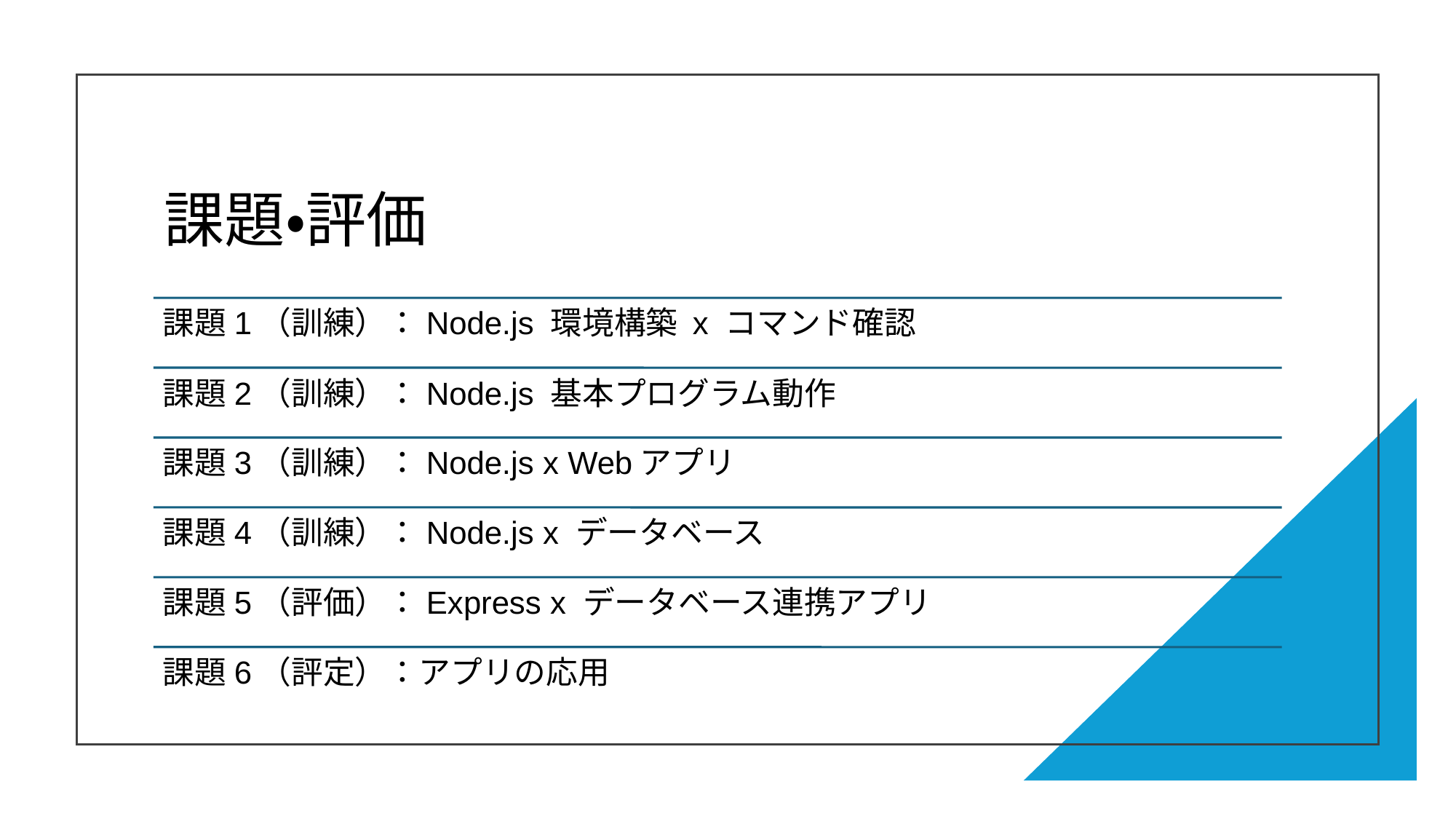

# 課題・評価
課題1（訓練）：Node.js 環境構築 x コマンド確認
課題2（訓練）：Node.js 基本プログラム動作
課題3（訓練）：Node.js x Webアプリ
課題4（訓練）：Node.js x データベース
課題5（評価）：Express x データベース連携アプリ
課題6（評定）：アプリの応用